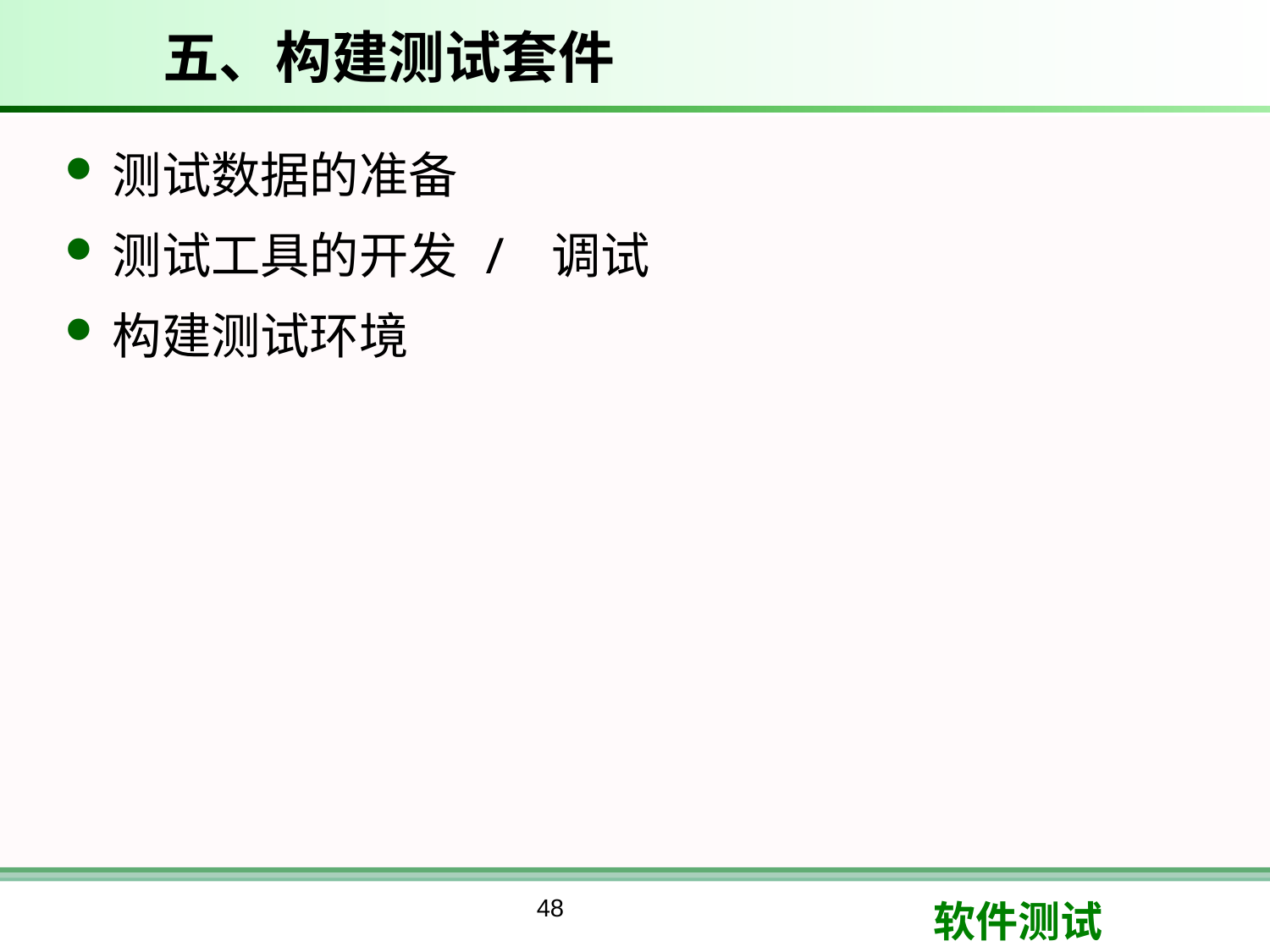

# 五、构建测试套件
测试数据的准备
测试工具的开发 / 调试
构建测试环境
48